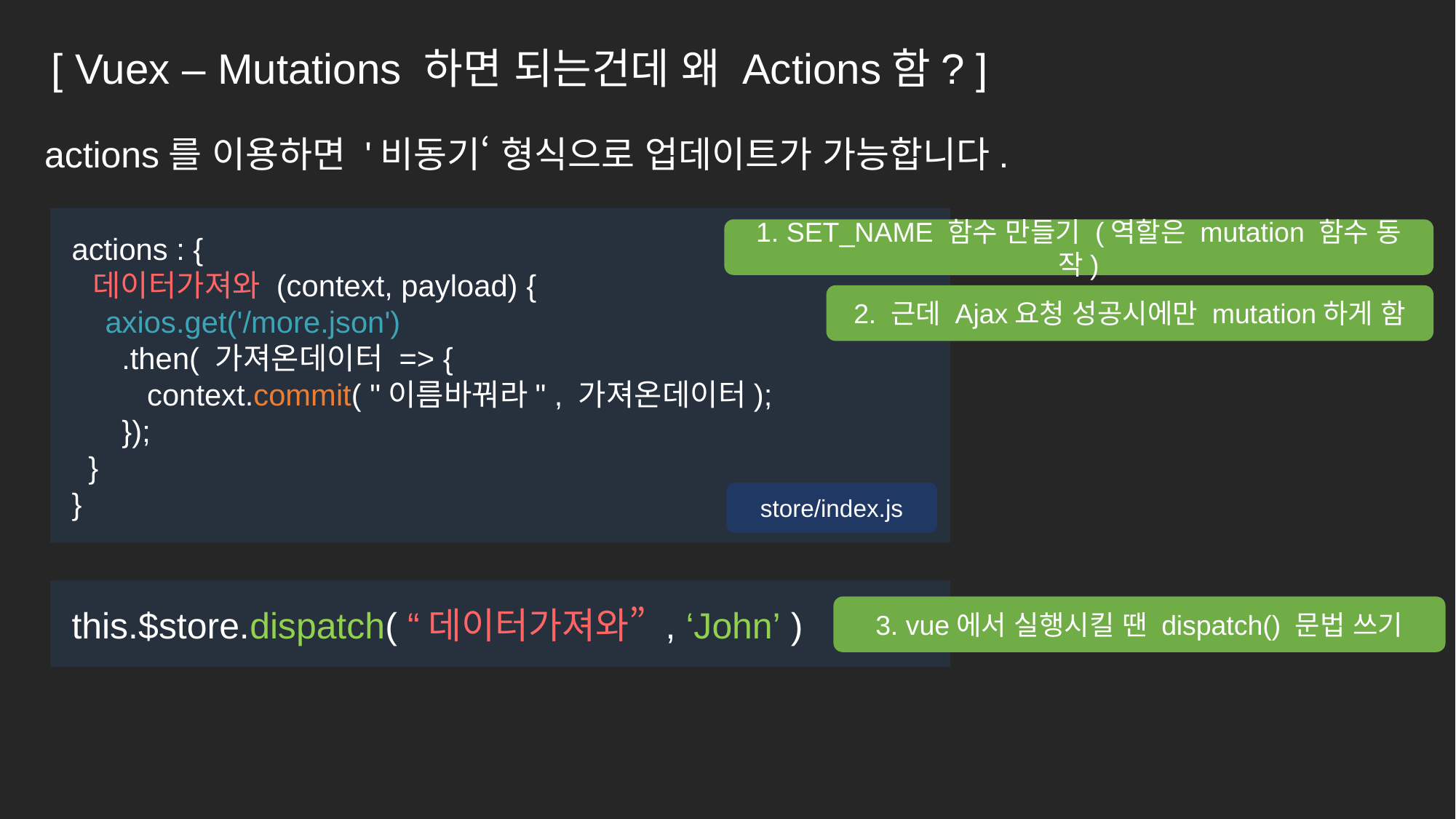

[ Vuex – Mutations 하면 되는건데 왜 Actions함? ]
actions를 이용하면 '비동기‘ 형식으로 업데이트가 가능합니다.
actions : {
  데이터가져와 (context, payload) {
    axios.get('/more.json')
      .then( 가져온데이터 => {
         context.commit( "이름바꿔라" , 가져온데이터);
      });
  }
}
1. SET_NAME 함수 만들기 (역할은 mutation 함수 동작)
2. 근데 Ajax요청 성공시에만 mutation하게 함
store/index.js
this.$store.dispatch( “데이터가져와” , ‘John’ )
3. vue에서 실행시킬 땐 dispatch() 문법 쓰기